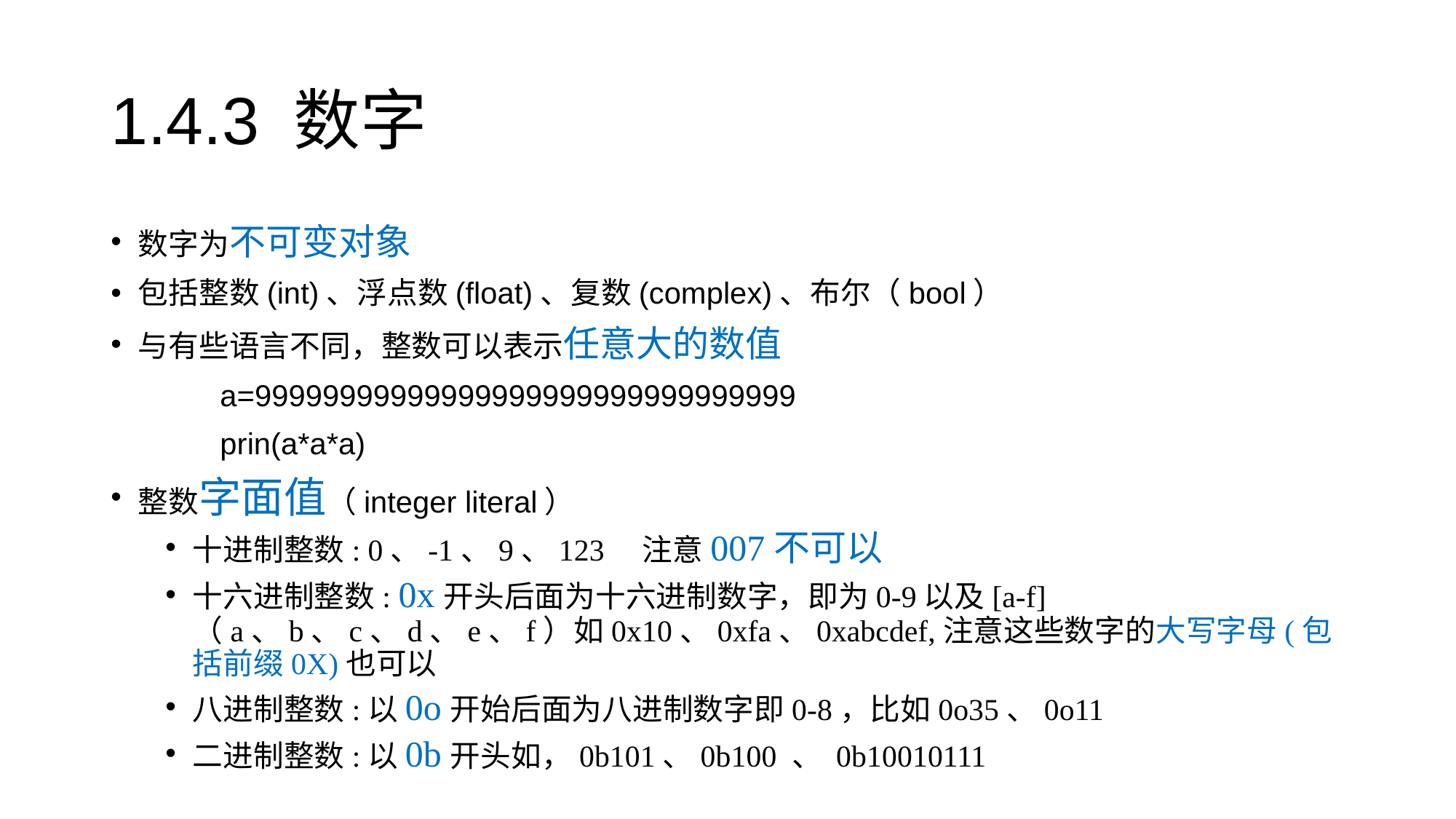

# 1.4.3 数字
数字为不可变对象
包括整数(int)、浮点数(float)、复数(complex)、布尔（bool）
与有些语言不同，整数可以表示任意大的数值
	a=99999999999999999999999999999999
	prin(a*a*a)
整数字面值（integer literal）
十进制整数: 0、-1、9、123    注意007不可以
十六进制整数: 0x开头后面为十六进制数字，即为0-9以及[a-f]（a、b、c、d、e、f）如0x10、0xfa、0xabcdef,注意这些数字的大写字母(包括前缀0X)也可以
八进制整数:以0o开始后面为八进制数字即0-8，比如0o35、0o11
二进制整数:以0b开头如，0b101、0b100 、 0b10010111